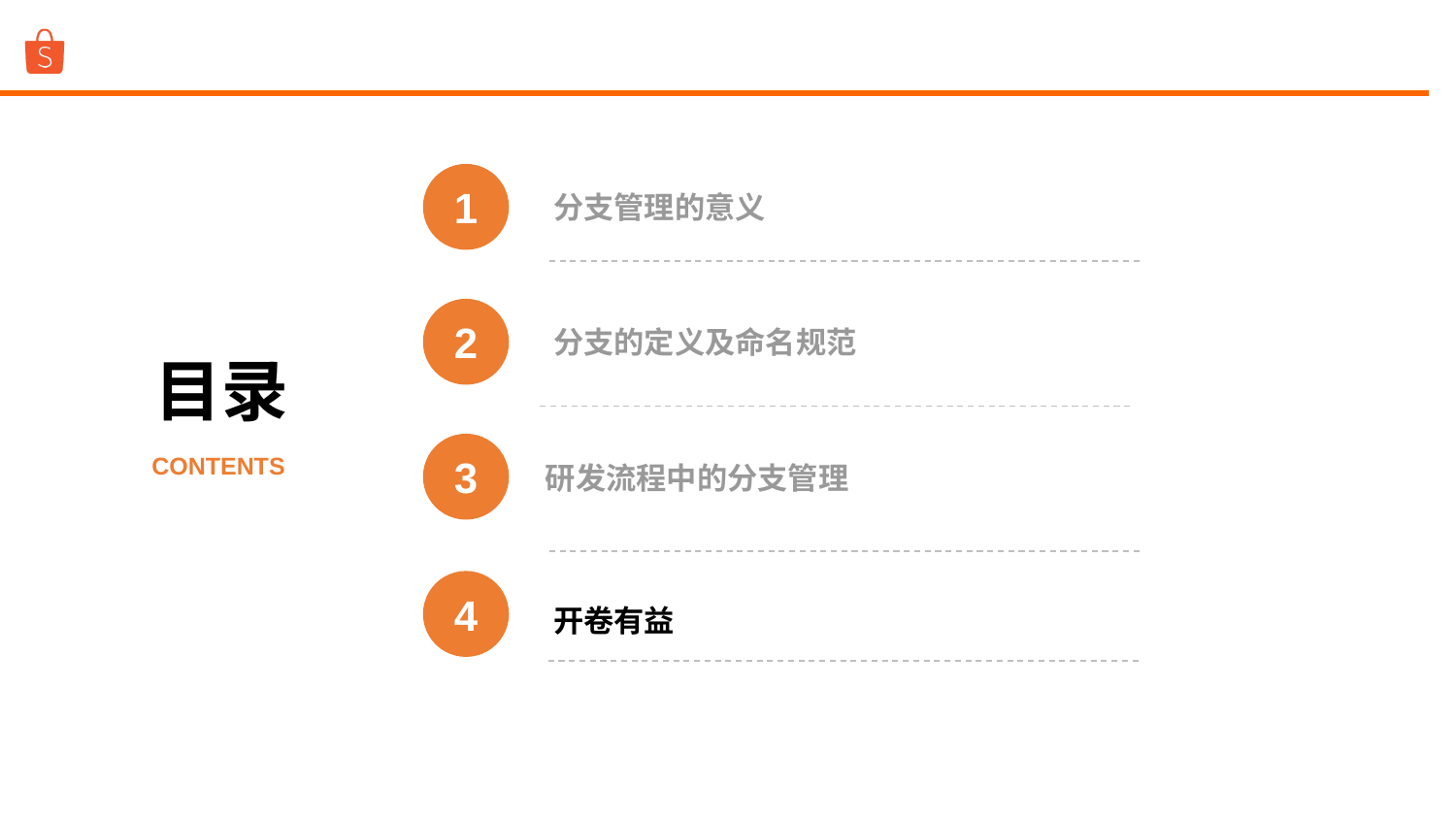

1
分支管理的意义
目录
CONTENTS

2
分支的定义及命名规范

3
研发流程中的分支管理

4
开卷有益